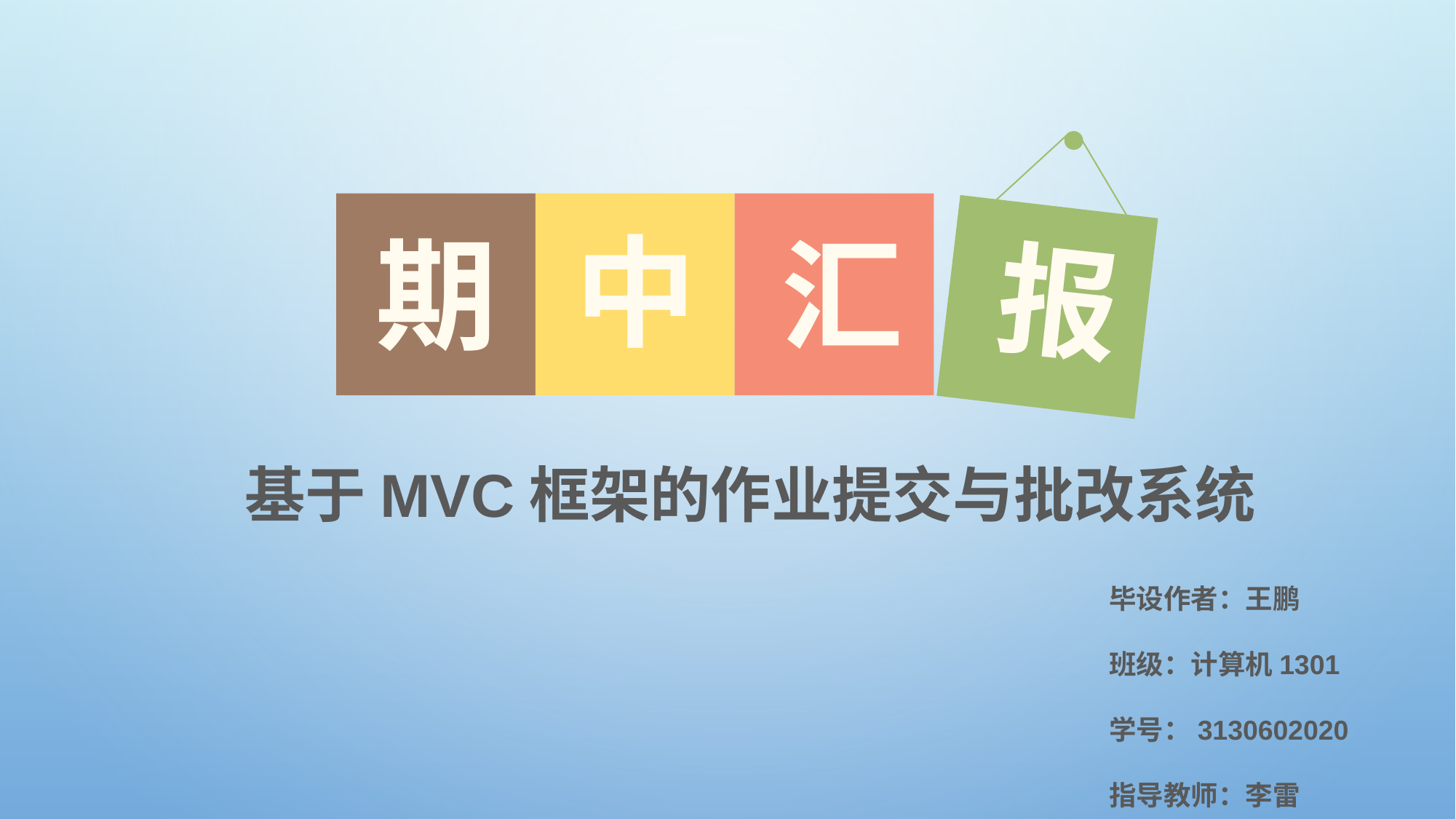

中
期
汇
报
基于MVC框架的作业提交与批改系统
毕设作者：王鹏

班级：计算机1301

学号：3130602020

指导教师：李雷